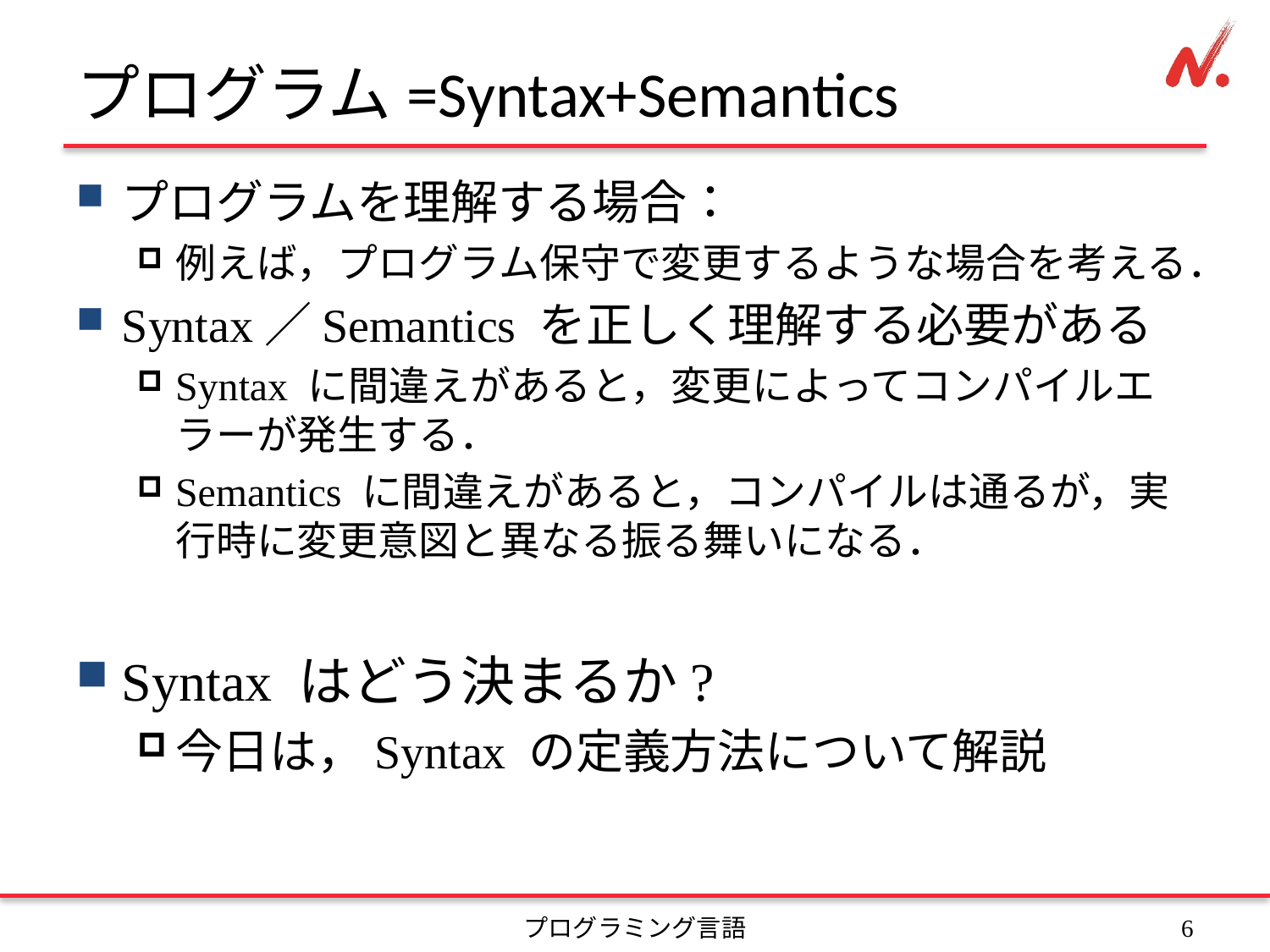

# プログラム=Syntax+Semantics
プログラムを理解する場合：
例えば，プログラム保守で変更するような場合を考える．
Syntax／Semantics を正しく理解する必要がある
Syntax に間違えがあると，変更によってコンパイルエラーが発生する．
Semantics に間違えがあると，コンパイルは通るが，実行時に変更意図と異なる振る舞いになる．

Syntax はどう決まるか?
今日は，Syntax の定義方法について解説
プログラミング言語
6